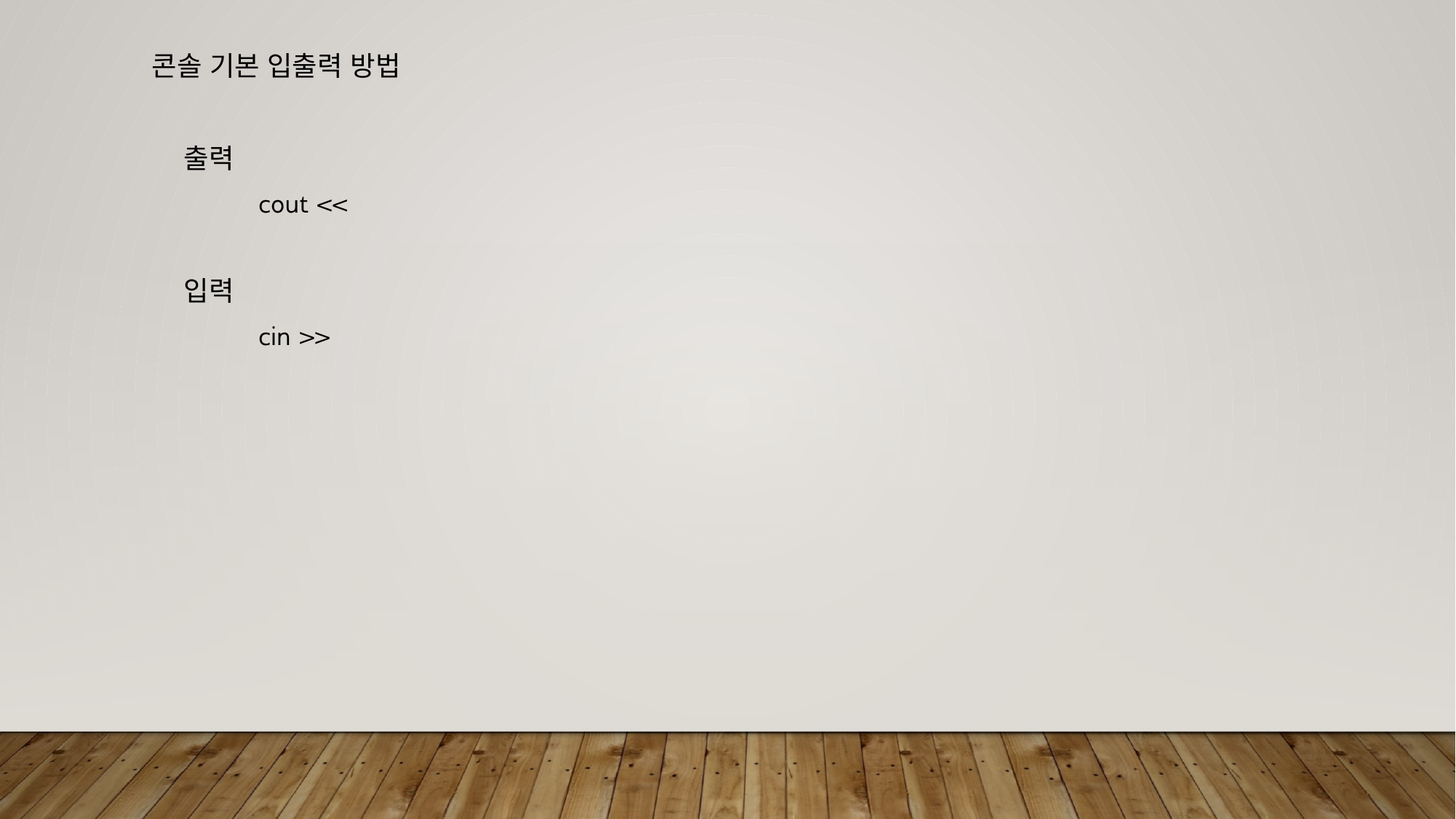

콘솔 기본 입출력 방법
출력
cout <<
입력
cin >>